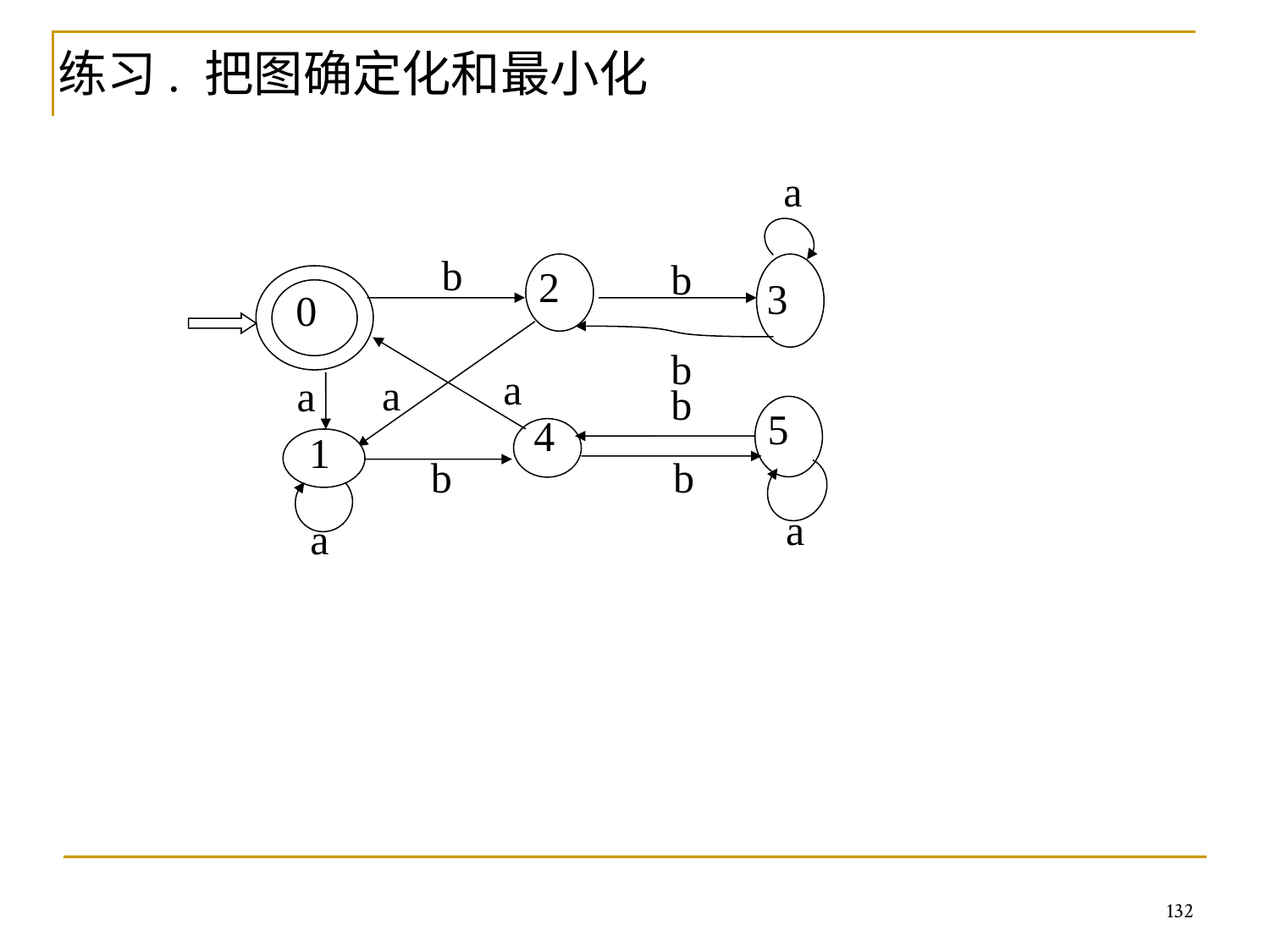

练习. 把图确定化和最小化

a

b
b

2

3
0

b

a
a
a
b

5

 4

1

b
b

a
a
132